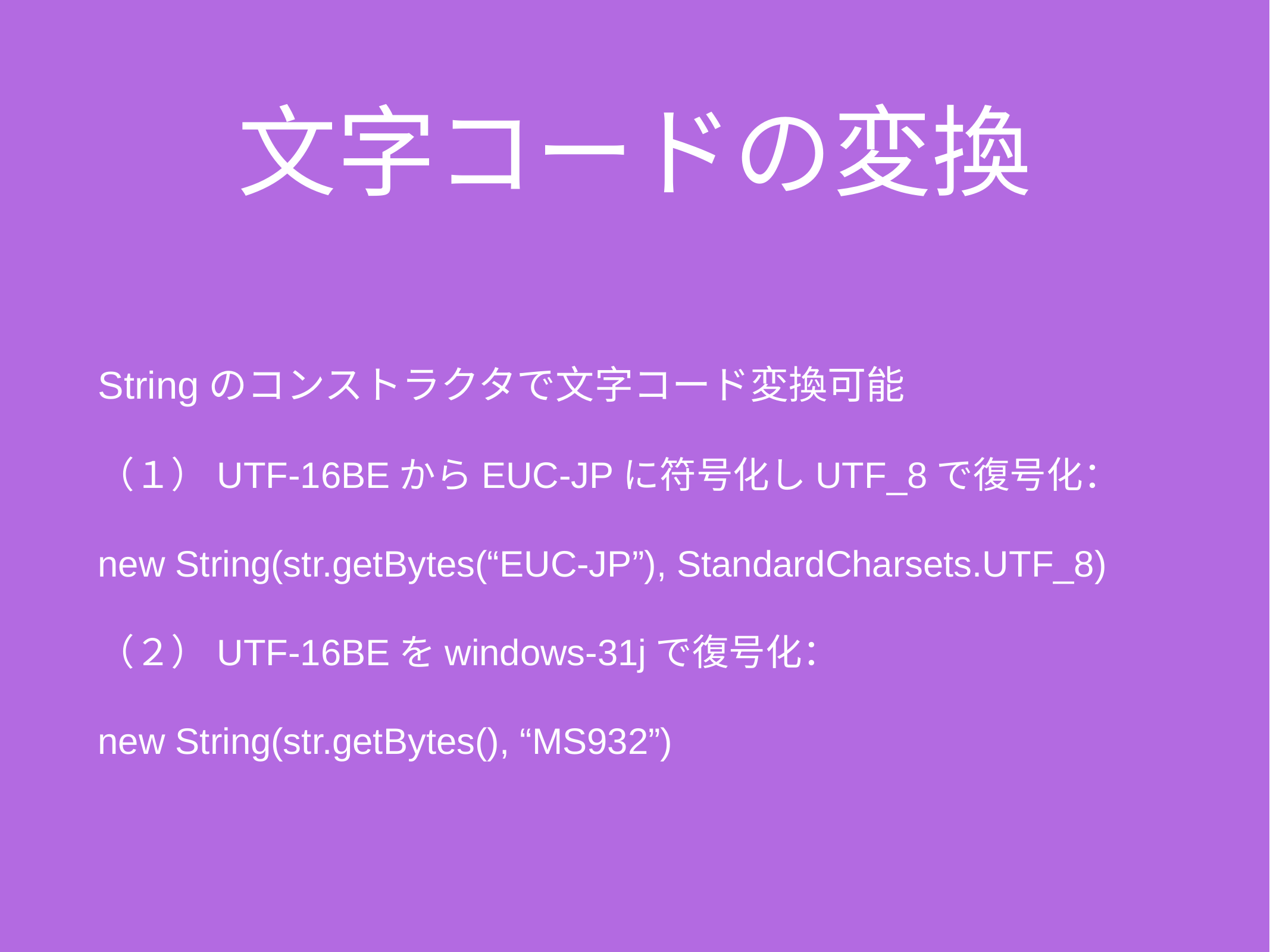

# 文字コードの変換
Stringのコンストラクタで文字コード変換可能
（１）UTF-16BEからEUC-JPに符号化しUTF_8で復号化：
new String(str.getBytes(“EUC-JP”), StandardCharsets.UTF_8)
（２）UTF-16BEをwindows-31jで復号化：
new String(str.getBytes(), “MS932”)